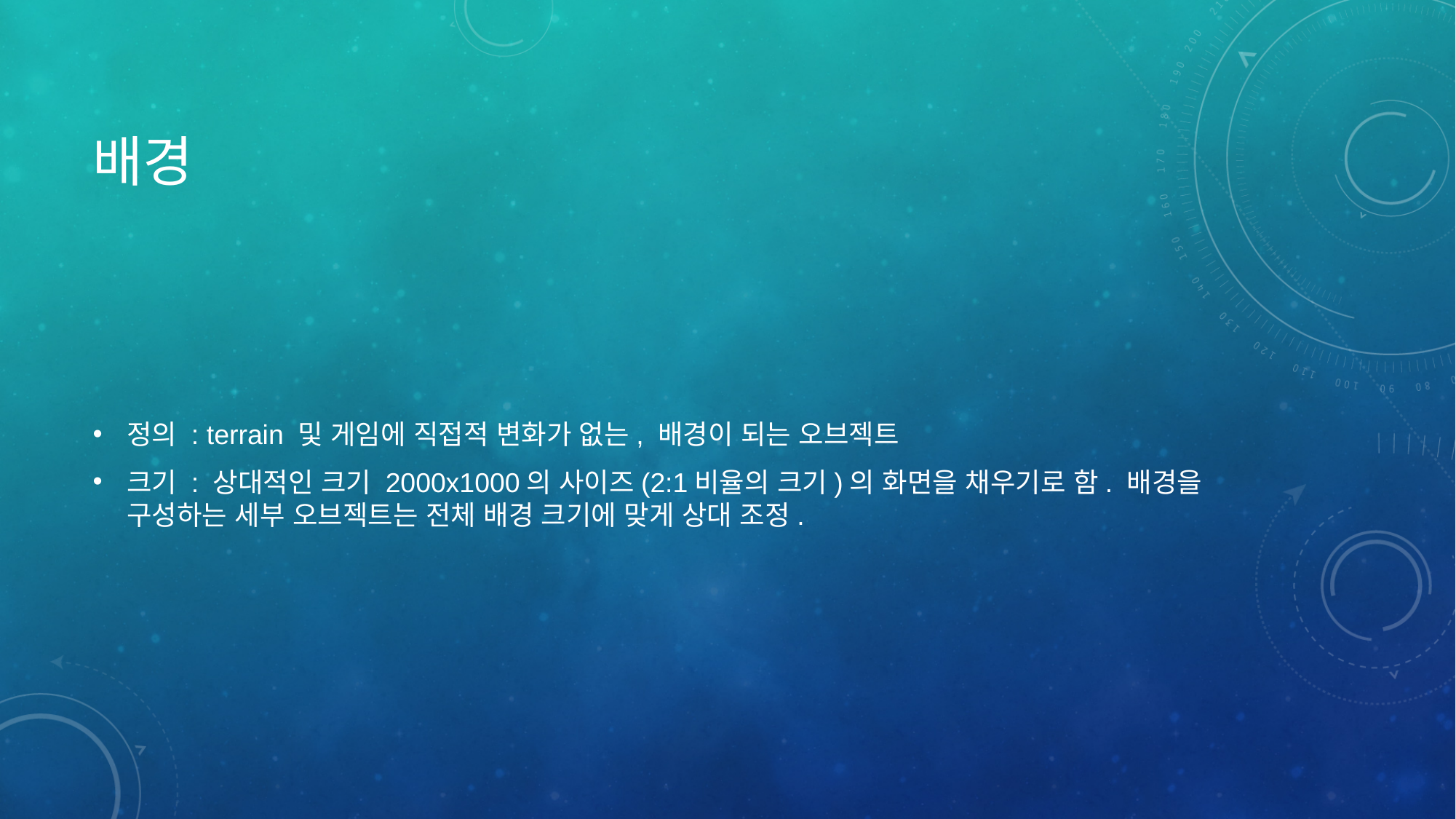

# 배경
정의 : terrain 및 게임에 직접적 변화가 없는, 배경이 되는 오브젝트
크기 : 상대적인 크기 2000x1000의 사이즈(2:1비율의 크기)의 화면을 채우기로 함. 배경을 구성하는 세부 오브젝트는 전체 배경 크기에 맞게 상대 조정.